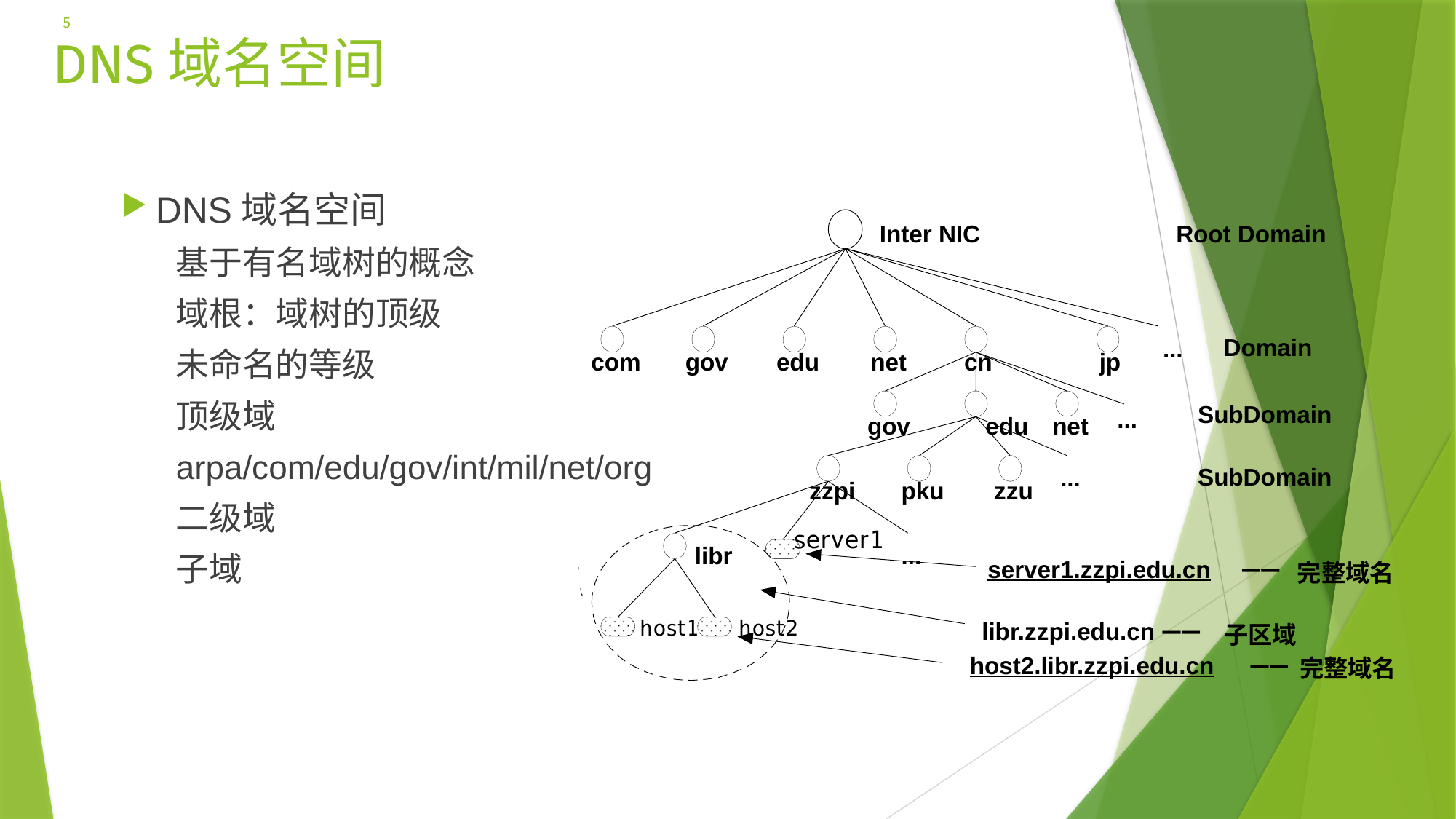

5
# DNS域名空间
DNS域名空间
基于有名域树的概念
域根：域树的顶级
未命名的等级
顶级域
arpa/com/edu/gov/int/mil/net/org
二级域
子域

Inter NIC
Root Domain

Domain
...
com
gov
edu
net
cn
jp

SubDomain
...
gov
edu
net

SubDomain
...
zzpi
pku
zzu

server1

libr
...

server1.zzpi.edu.cn
 ——

完整域名

host1
host2
libr.zzpi.edu.cn ——

子区域

host2.libr.zzpi.edu.cn
 ——

完整域名